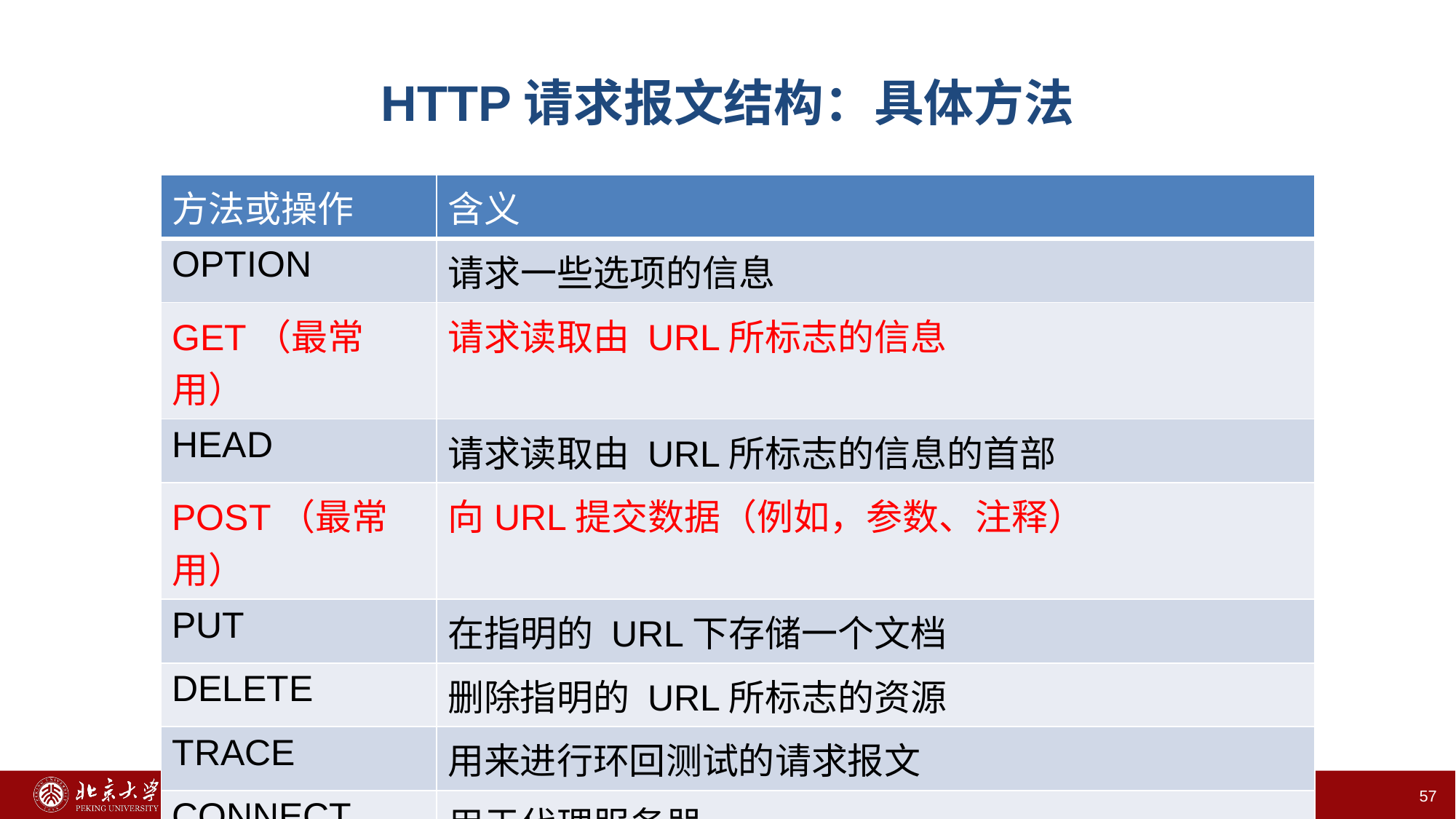

# HTTP请求报文结构：具体方法
| 方法或操作 | 含义 |
| --- | --- |
| OPTION | 请求一些选项的信息 |
| GET（最常用） | 请求读取由 URL所标志的信息 |
| HEAD | 请求读取由 URL所标志的信息的首部 |
| POST（最常用） | 向URL提交数据（例如，参数、注释） |
| PUT | 在指明的 URL下存储一个文档 |
| DELETE | 删除指明的 URL所标志的资源 |
| TRACE | 用来进行环回测试的请求报文 |
| CONNECT | 用于代理服务器 |
57